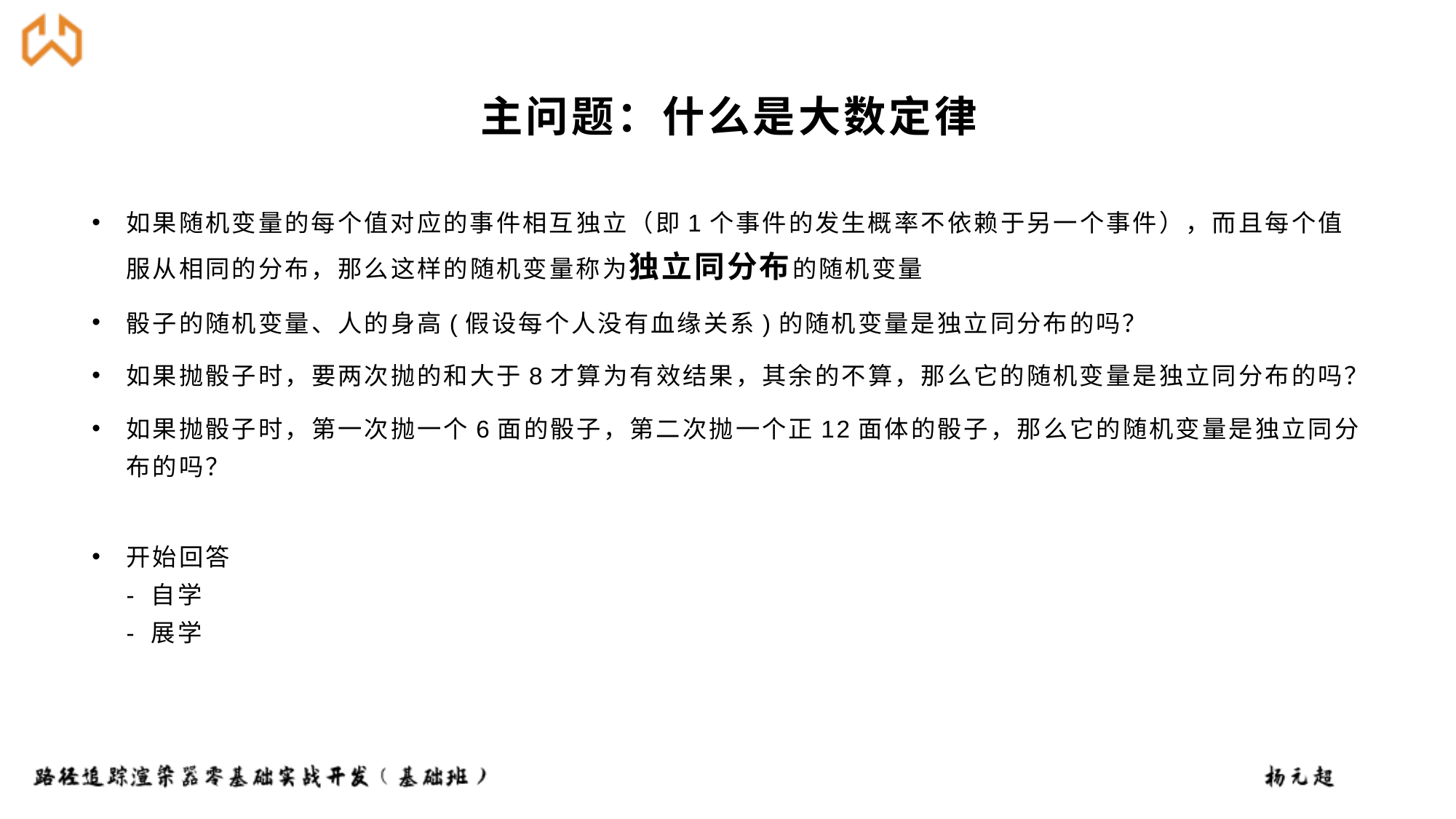

# 主问题：什么是大数定律
如果随机变量的每个值对应的事件相互独立（即1个事件的发生概率不依赖于另一个事件），而且每个值服从相同的分布，那么这样的随机变量称为独立同分布的随机变量
骰子的随机变量、人的身高(假设每个人没有血缘关系)的随机变量是独立同分布的吗？
如果抛骰子时，要两次抛的和大于8才算为有效结果，其余的不算，那么它的随机变量是独立同分布的吗？
如果抛骰子时，第一次抛一个6面的骰子，第二次抛一个正12面体的骰子，那么它的随机变量是独立同分布的吗？
开始回答
- 自学
- 展学